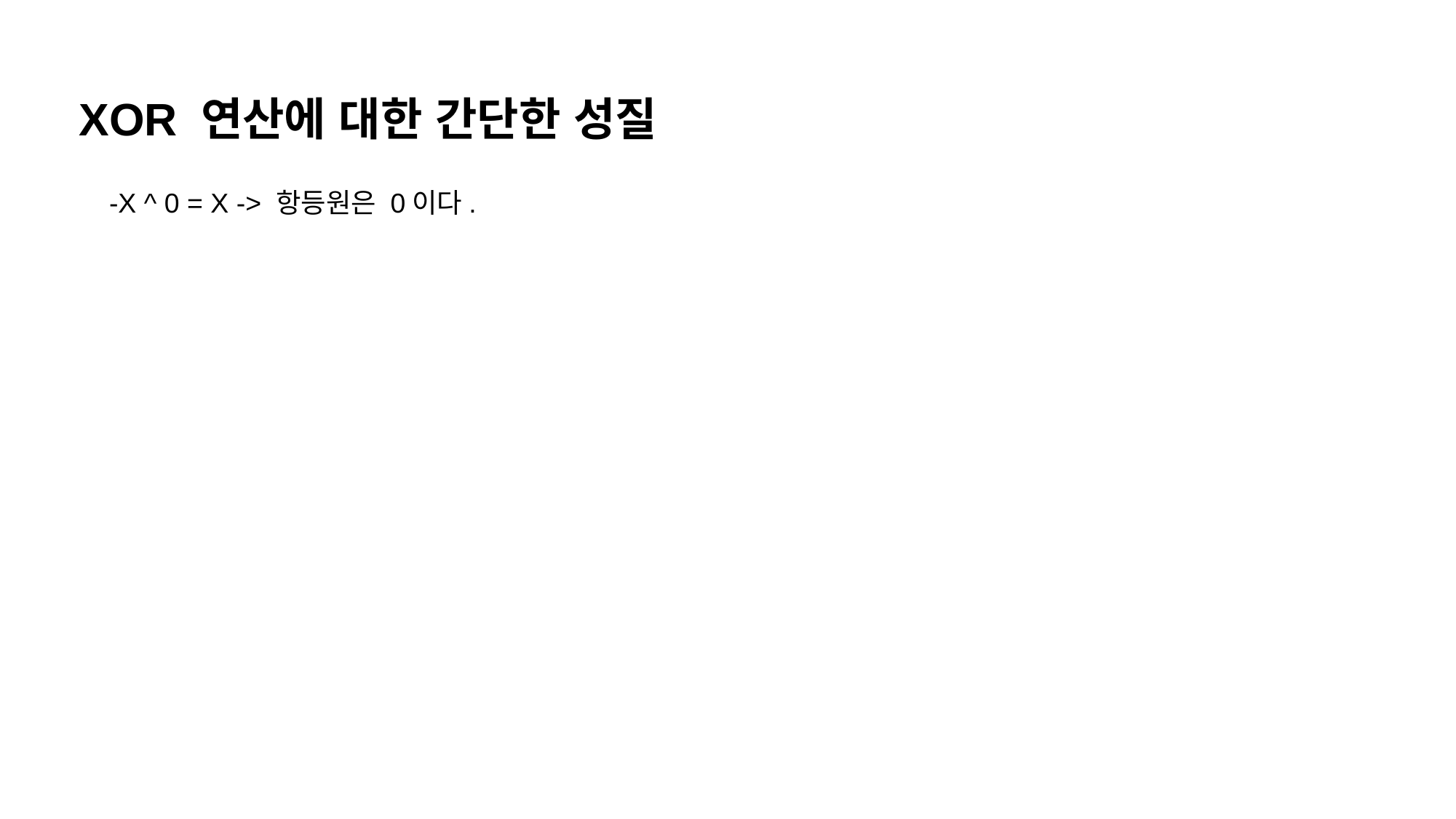

XOR 연산에 대한 간단한 성질
-X ^ 0 = X -> 항등원은 0이다.